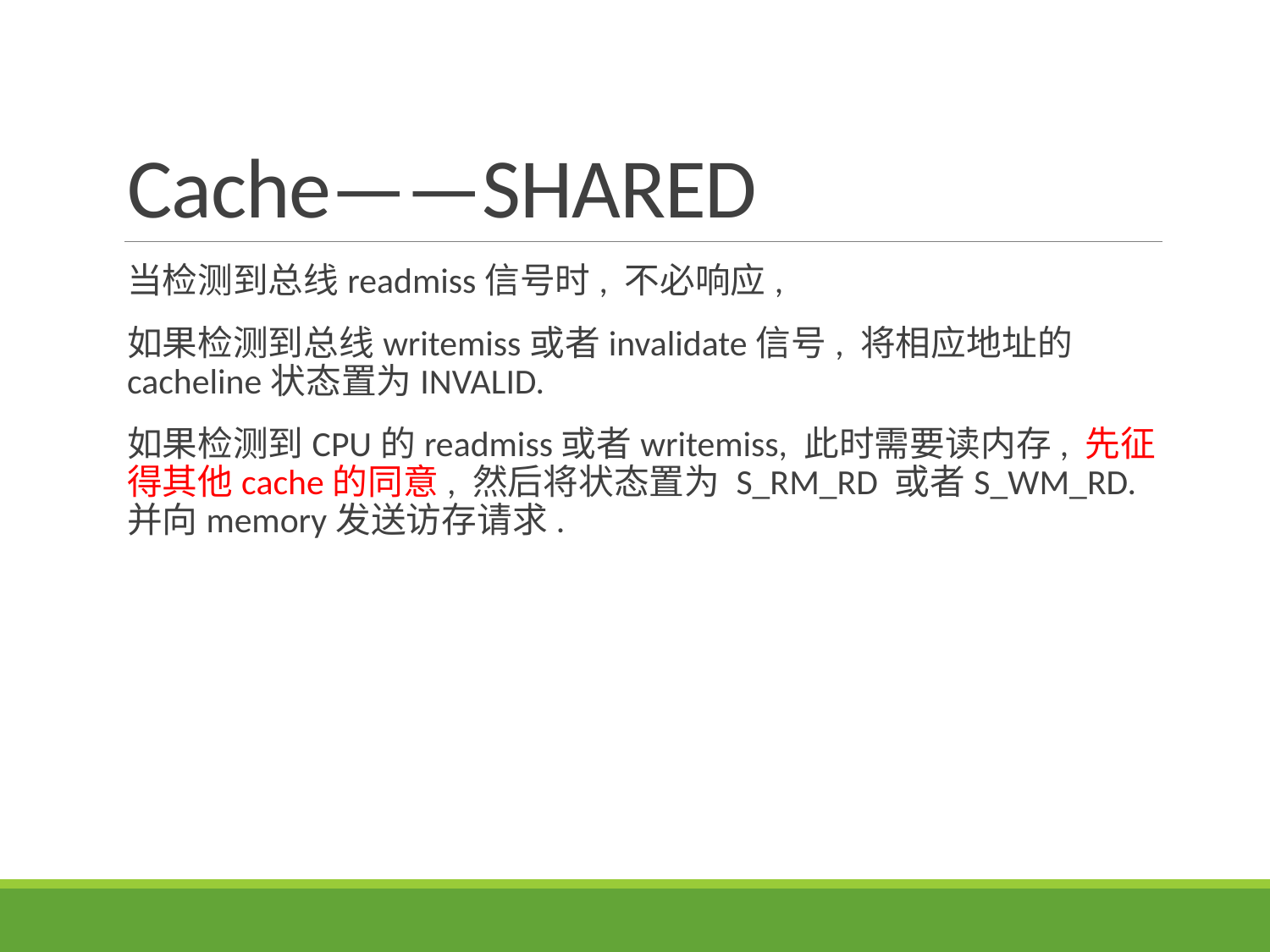

# Cache——SHARED
当检测到总线readmiss信号时, 不必响应,
如果检测到总线writemiss或者invalidate信号, 将相应地址的cacheline状态置为INVALID.
如果检测到CPU的readmiss或者writemiss, 此时需要读内存, 先征得其他cache的同意, 然后将状态置为 S_RM_RD 或者S_WM_RD. 并向memory发送访存请求.